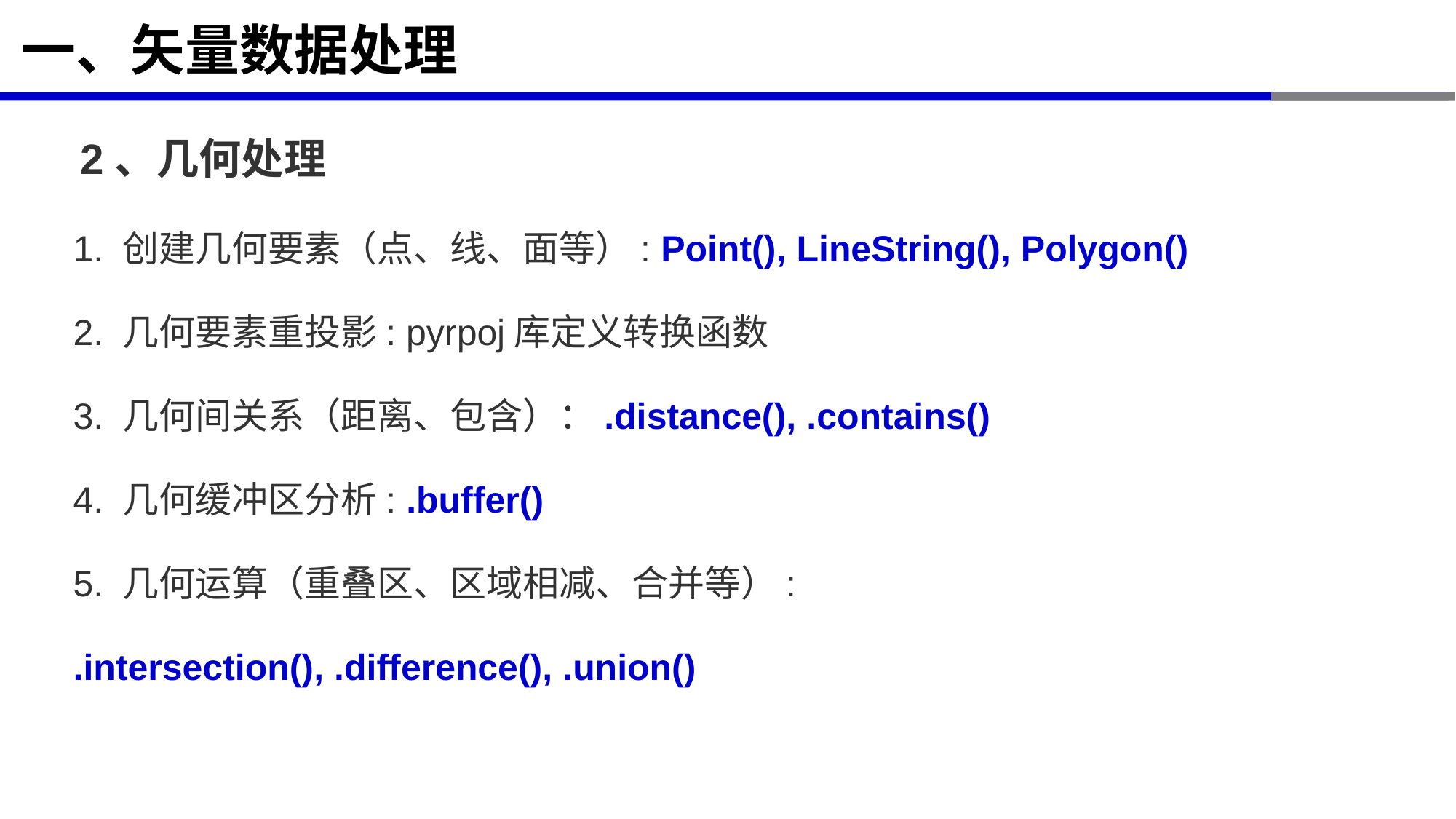

# 一、矢量数据处理
2、几何处理
1. 创建几何要素（点、线、面等）: Point(), LineString(), Polygon()
2. 几何要素重投影: pyrpoj库定义转换函数
3. 几何间关系（距离、包含）：.distance(), .contains()
4. 几何缓冲区分析: .buffer()
5. 几何运算（重叠区、区域相减、合并等）:
.intersection(), .difference(), .union()